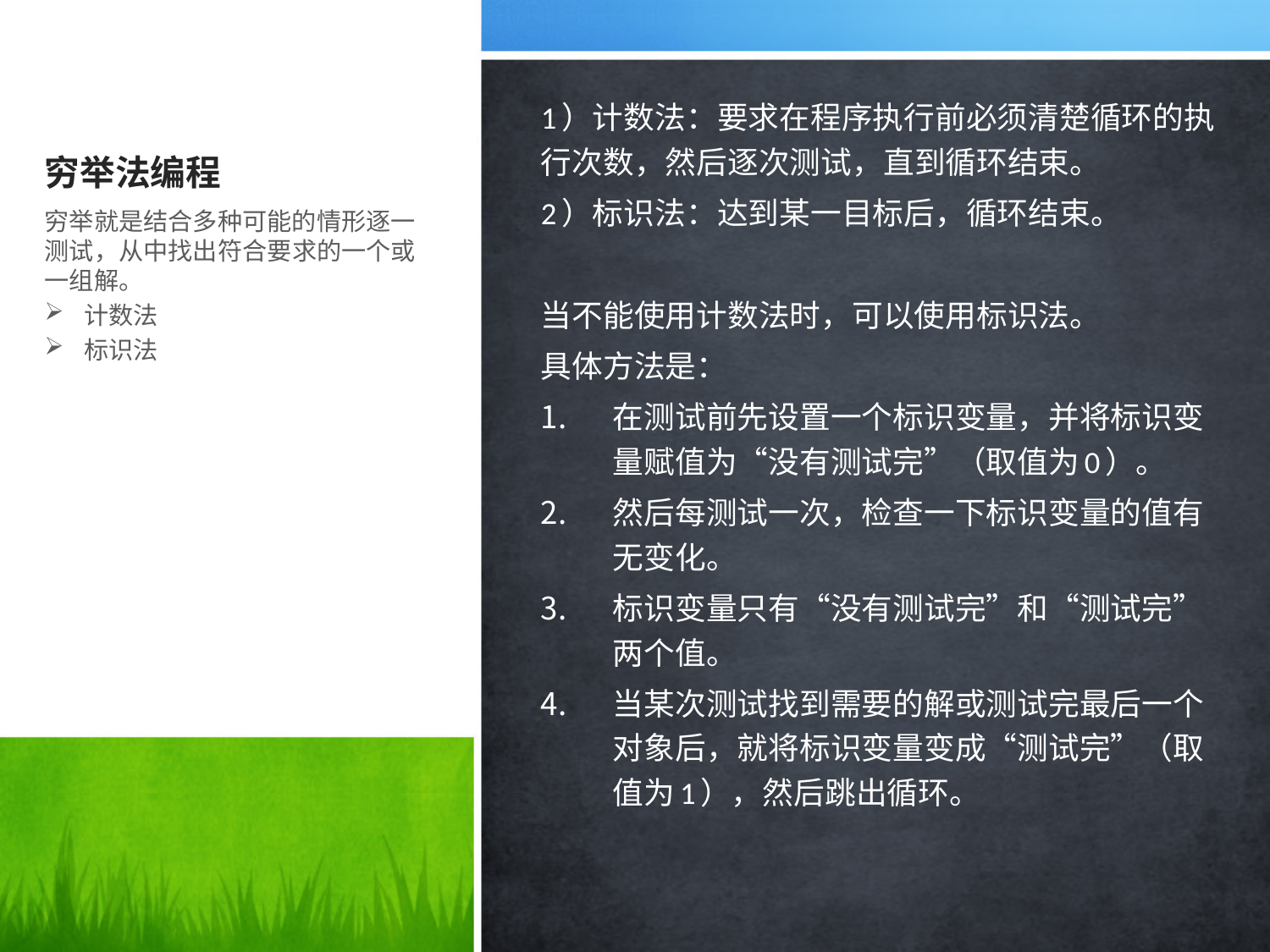

# 穷举法编程
1）计数法：要求在程序执行前必须清楚循环的执行次数，然后逐次测试，直到循环结束。
2）标识法：达到某一目标后，循环结束。

当不能使用计数法时，可以使用标识法。
具体方法是：
在测试前先设置一个标识变量，并将标识变量赋值为“没有测试完”（取值为0）。
然后每测试一次，检查一下标识变量的值有无变化。
标识变量只有“没有测试完”和“测试完”两个值。
当某次测试找到需要的解或测试完最后一个对象后，就将标识变量变成“测试完”（取值为1），然后跳出循环。

穷举就是结合多种可能的情形逐一测试，从中找出符合要求的一个或一组解。
计数法
标识法